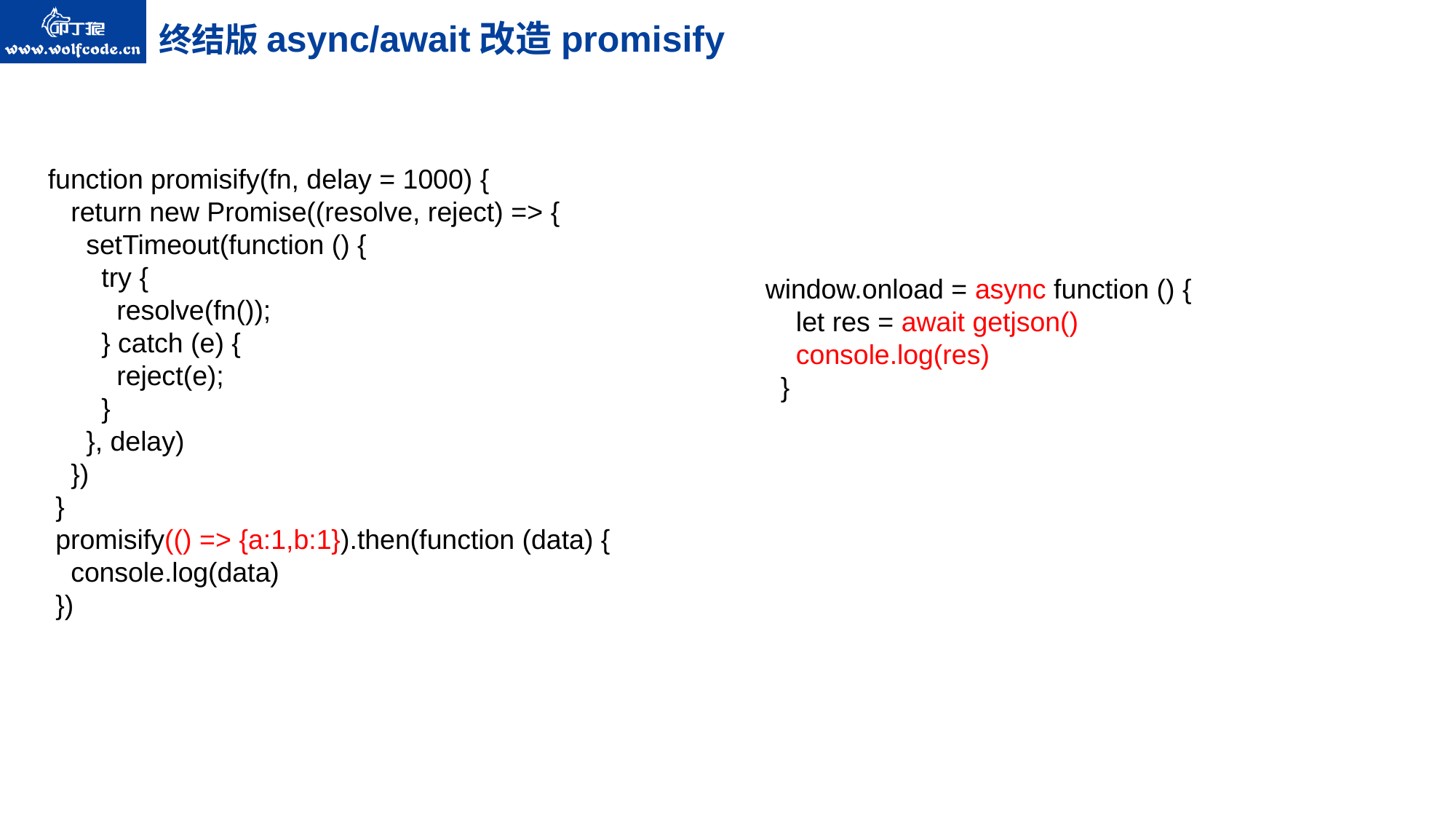

# 终结版async/await改造promisify
 function promisify(fn, delay = 1000) {
    return new Promise((resolve, reject) => {
      setTimeout(function () {
        try {
          resolve(fn());
        } catch (e) {
          reject(e);
        }
      }, delay)
    })
  }
  promisify(() => {a:1,b:1}).then(function (data) {
    console.log(data)
  })
window.onload = async function () {
    let res = await getjson()
    console.log(res)
  }